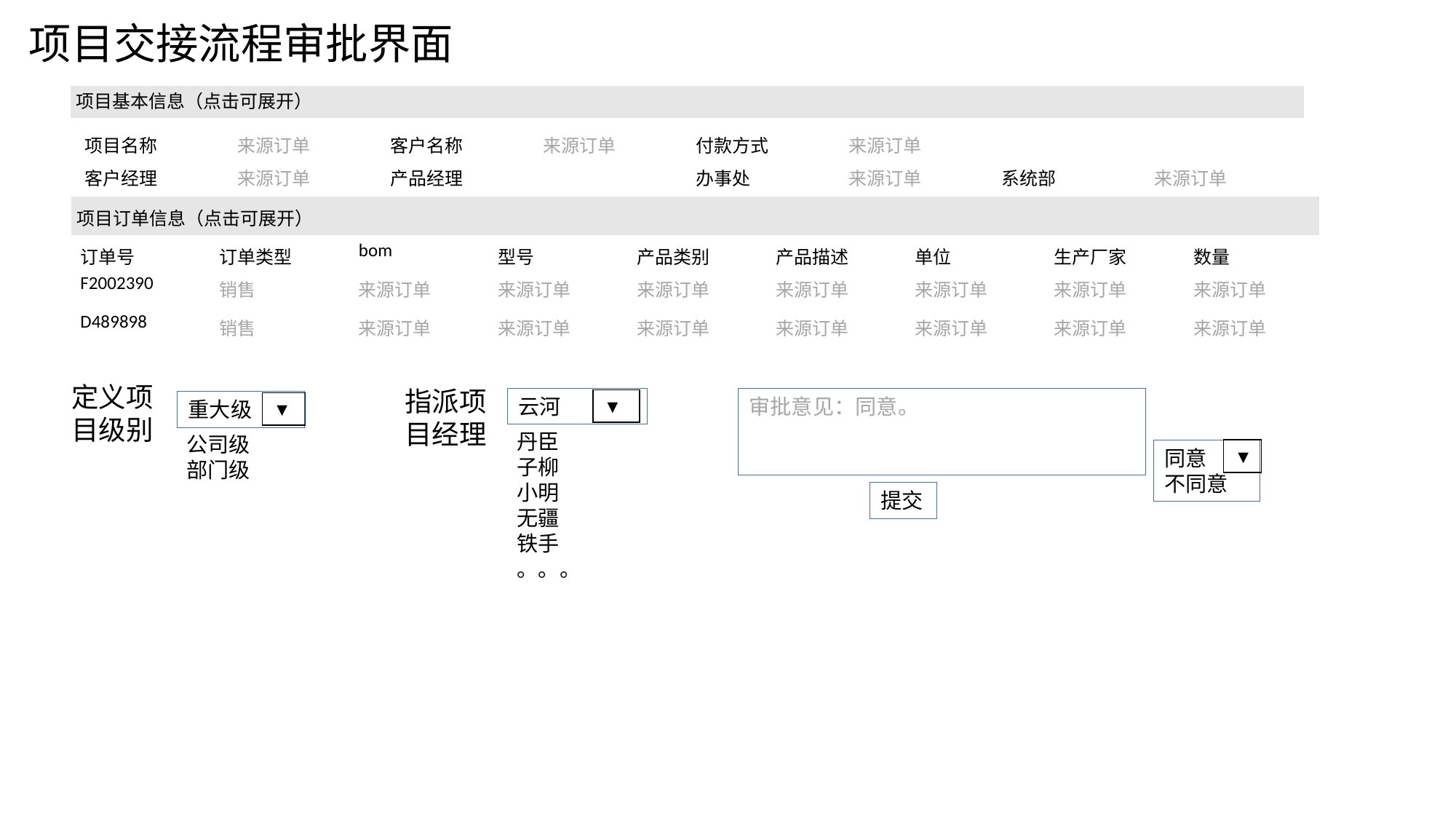

项目交接流程审批界面
项目基本信息（点击可展开）

| 项目名称 | 来源订单 | 客户名称 | 来源订单 | 付款方式 | 来源订单 |  |  |
| --- | --- | --- | --- | --- | --- | --- | --- |
| 客户经理 | 来源订单 | 产品经理 |  | 办事处 | 来源订单 | 系统部 | 来源订单 |

项目订单信息（点击可展开）
| 订单号 | 订单类型 | bom | 型号 | 产品类别 | 产品描述 | 单位 | 生产厂家 | 数量 |
| --- | --- | --- | --- | --- | --- | --- | --- | --- |
| F2002390 | 销售 | 来源订单 | 来源订单 | 来源订单 | 来源订单 | 来源订单 | 来源订单 | 来源订单 |
| D489898 | 销售 | 来源订单 | 来源订单 | 来源订单 | 来源订单 | 来源订单 | 来源订单 | 来源订单 |
定义项目级别
指派项目经理
云河
审批意见：同意。

▼
重大级
▼
丹臣
子柳
小明
无疆
铁手
。。。
公司级
部门级
同意
不同意
▼
提交